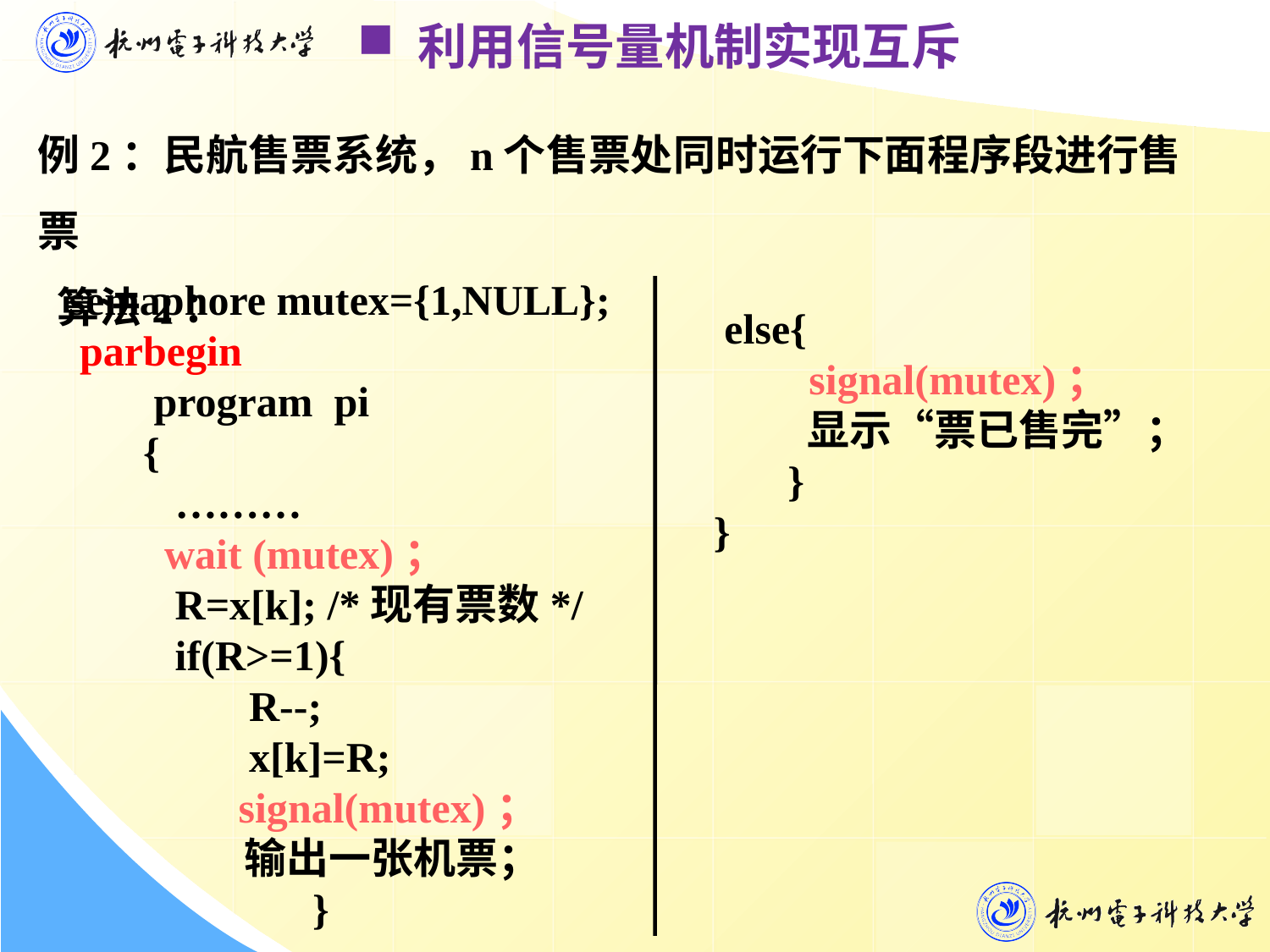

利用信号量机制实现互斥
例2：民航售票系统，n个售票处同时运行下面程序段进行售票
 算法2：
   semaphore mutex={1,NULL};
    parbegin
           program  pi
          {
             ………
            wait (mutex)；
             R=x[k]; /*现有票数*/
             if(R>=1){
              R--;
              x[k]=R;
             signal(mutex)；
              输出一张机票；
                    }

   else{
           signal(mutex)；
           显示“票已售完”；
         }
  }